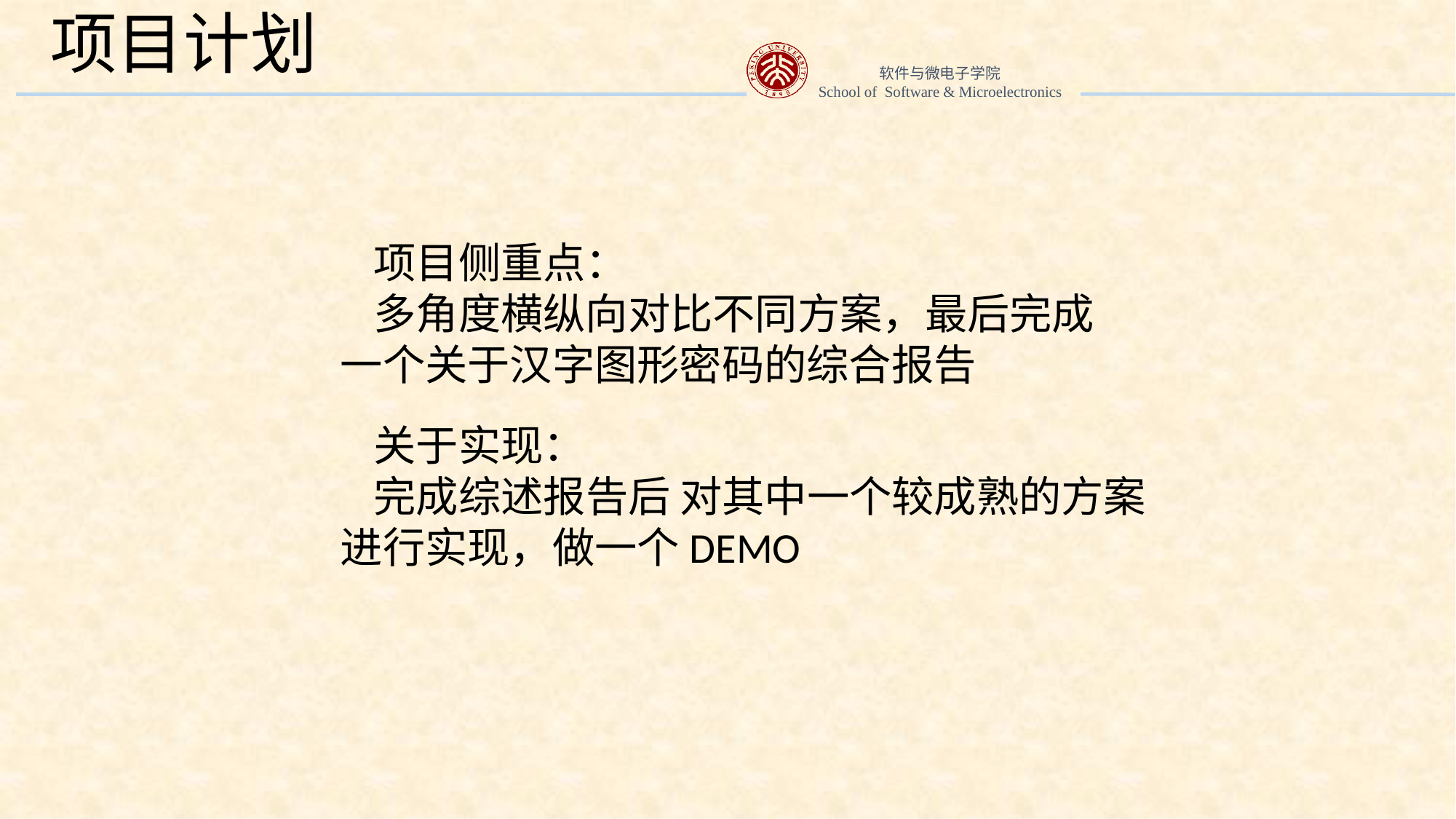

项目计划
项目侧重点：
多角度横纵向对比不同方案，最后完成一个关于汉字图形密码的综合报告
关于实现：
完成综述报告后 对其中一个较成熟的方案进行实现，做一个DEMO